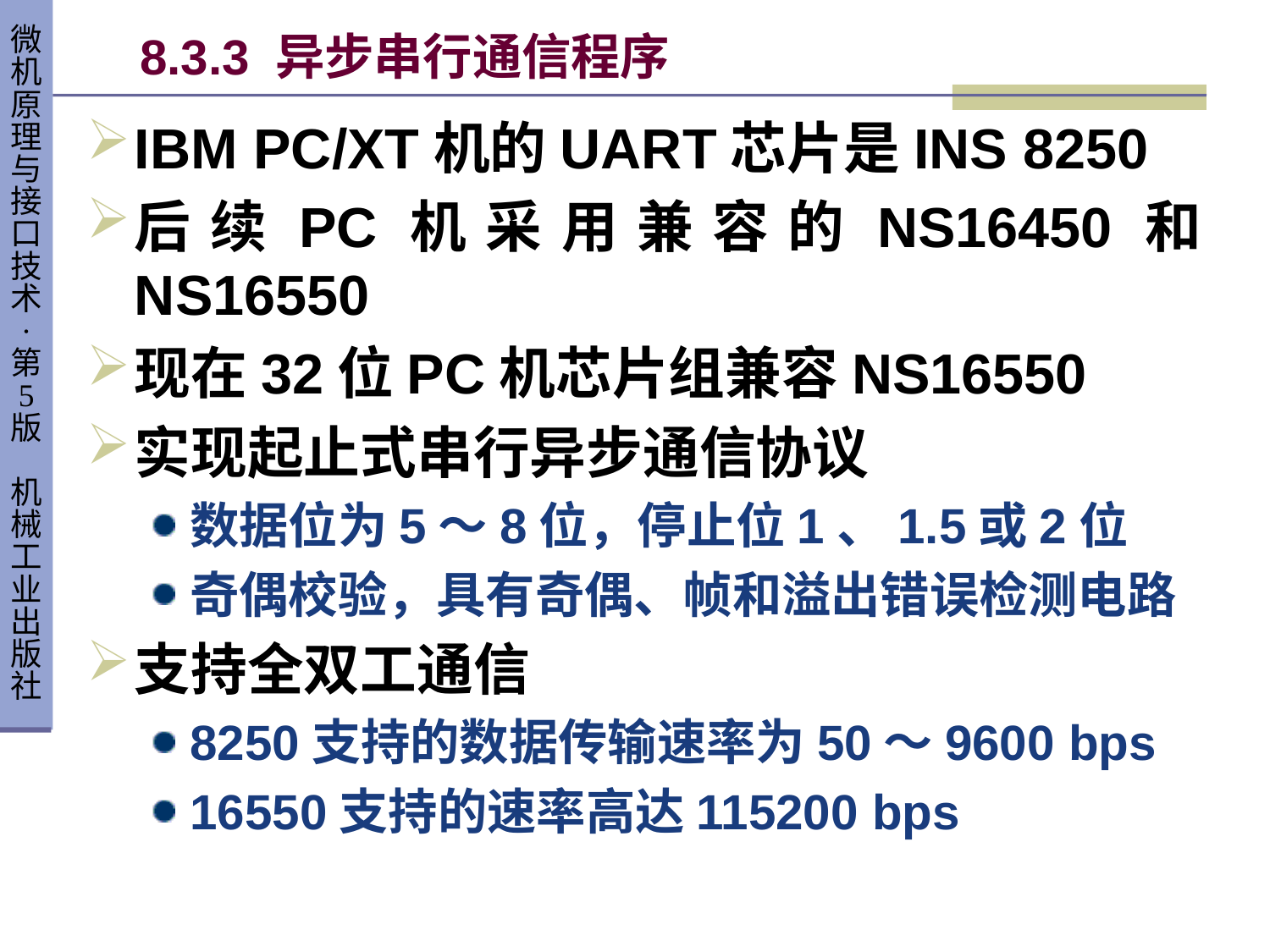

# 8.3.3 异步串行通信程序
IBM PC/XT机的UART芯片是INS 8250
后续PC机采用兼容的NS16450和NS16550
现在32位PC机芯片组兼容NS16550
实现起止式串行异步通信协议
数据位为5～8位，停止位1、1.5或2位
奇偶校验，具有奇偶、帧和溢出错误检测电路
支持全双工通信
8250支持的数据传输速率为50～9600 bps
16550支持的速率高达115200 bps